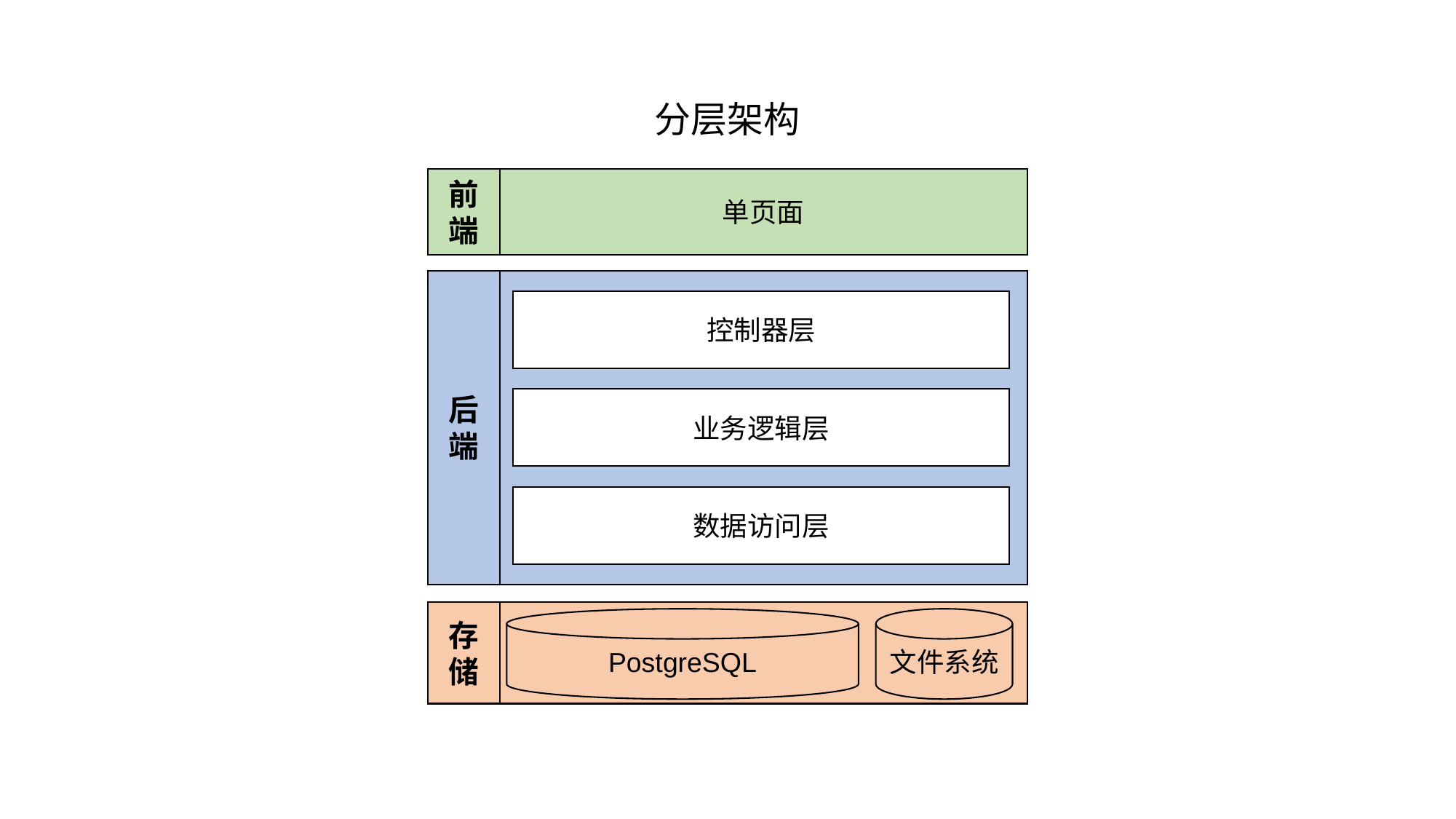

分层架构
前端
单页面
后端

控制器层
业务逻辑层
数据访问层
存储

PostgreSQL
文件系统